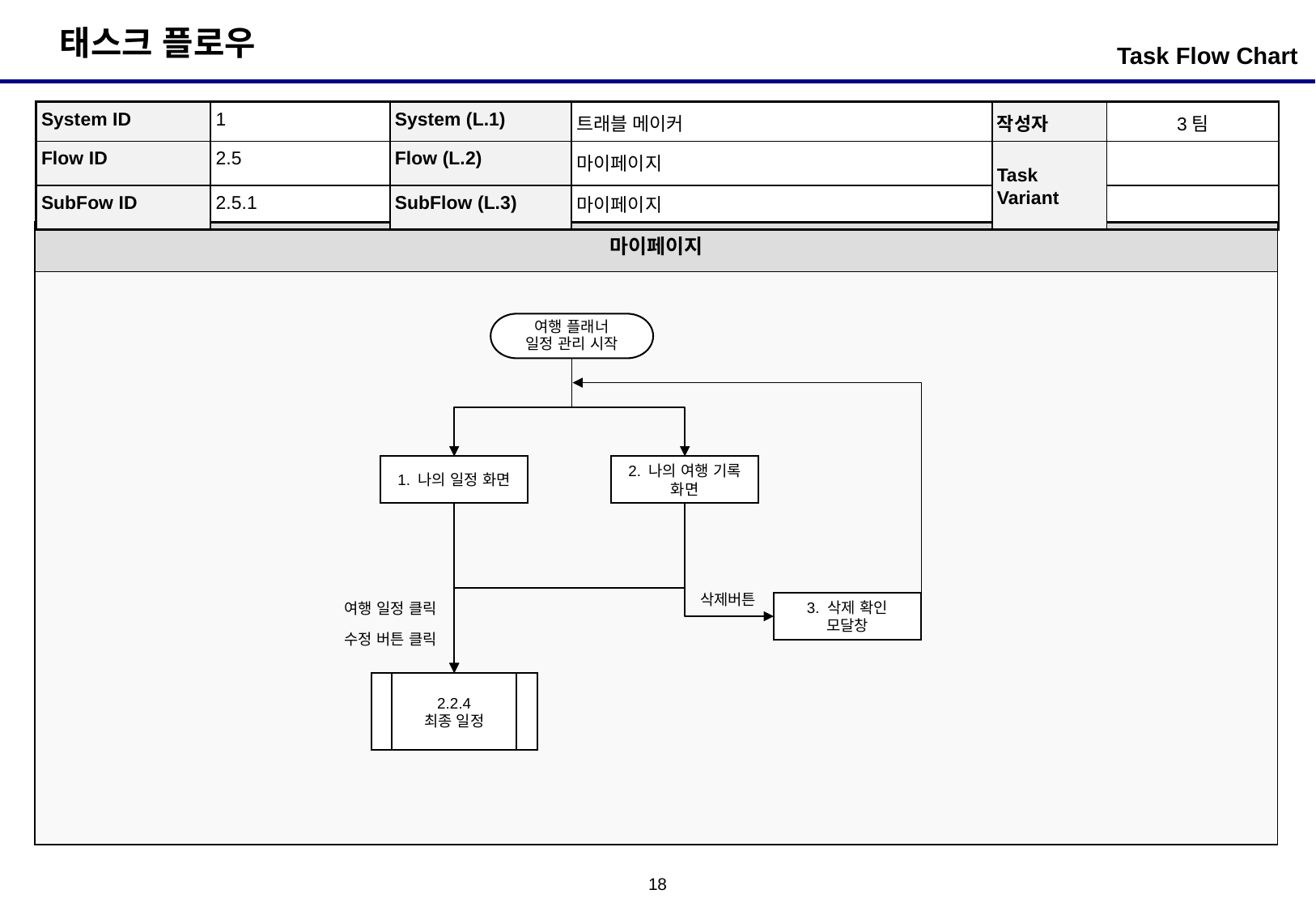

Task Flow Chart
| System ID | 1 | System (L.1) | 트래블 메이커 | 작성자 | 3팀 |
| --- | --- | --- | --- | --- | --- |
| Flow ID | 2.5 | Flow (L.2) | 마이페이지 | Task Variant |  |
| SubFow ID | 2.5.1 | SubFlow (L.3) | 마이페이지 |  |  |
| 마이페이지 |
| --- |
|  |
여행 플래너
일정 관리 시작
1. 나의 일정 화면
2. 나의 여행 기록 화면
삭제버튼
3. 삭제 확인
모달창
여행 일정 클릭
수정 버튼 클릭
2.2.4
최종 일정